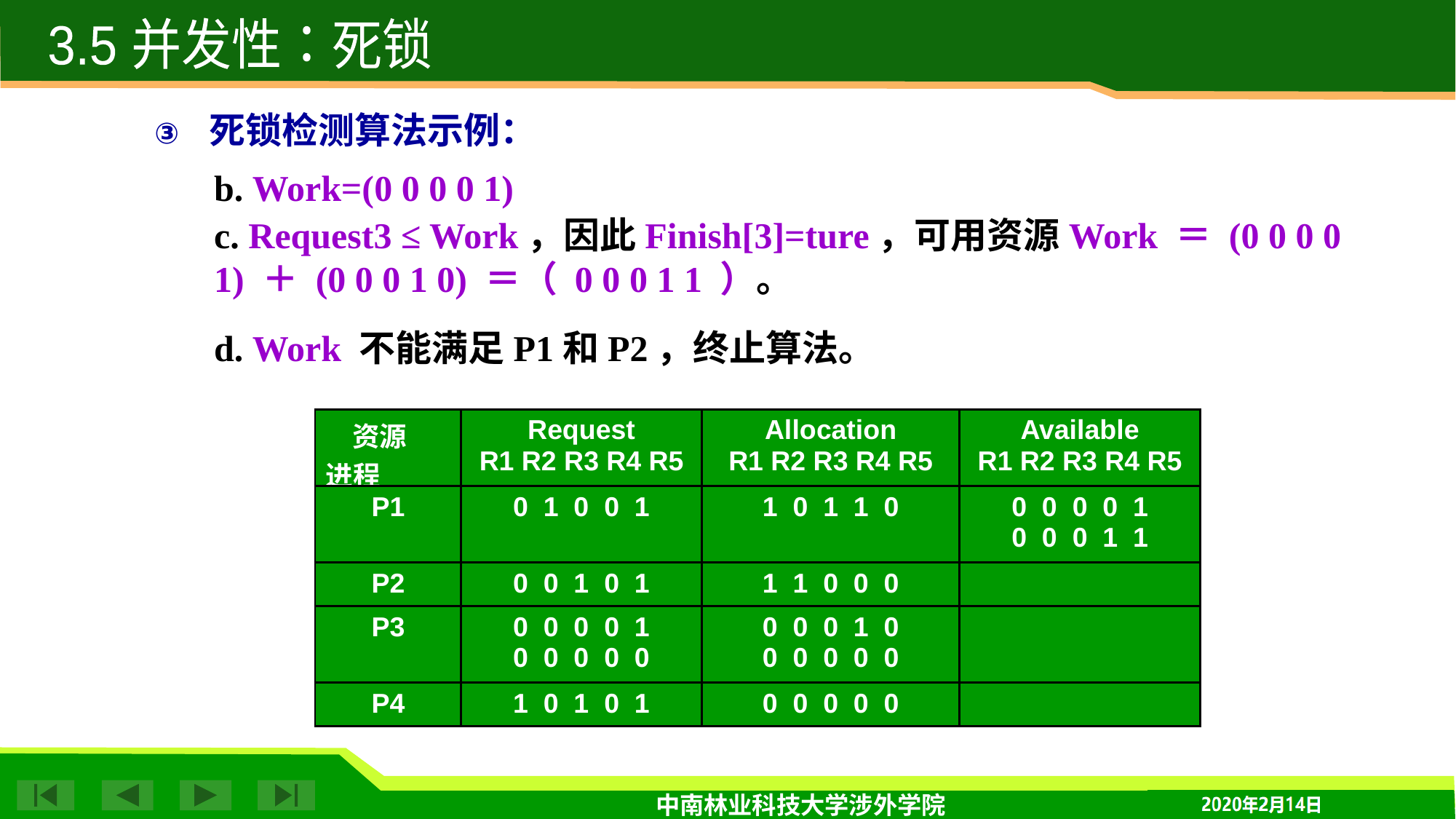

3.5 并发性：死锁
死锁检测算法示例：
b. Work=(0 0 0 0 1)
c. Request3 ≤ Work，因此Finish[3]=ture，可用资源Work ＝ (0 0 0 0 1) ＋ (0 0 0 1 0) ＝（ 0 0 0 1 1 ）。
d. Work 不能满足P1和P2，终止算法。
| 资源 进程 | Request R1 R2 R3 R4 R5 | Allocation R1 R2 R3 R4 R5 | Available R1 R2 R3 R4 R5 |
| --- | --- | --- | --- |
| P1 | 0 1 0 0 1 | 1 0 1 1 0 | 0 0 0 0 1 0 0 0 1 1 |
| P2 | 0 0 1 0 1 | 1 1 0 0 0 |  |
| P3 | 0 0 0 0 1 0 0 0 0 0 | 0 0 0 1 0 0 0 0 0 0 |  |
| P4 | 1 0 1 0 1 | 0 0 0 0 0 |  |